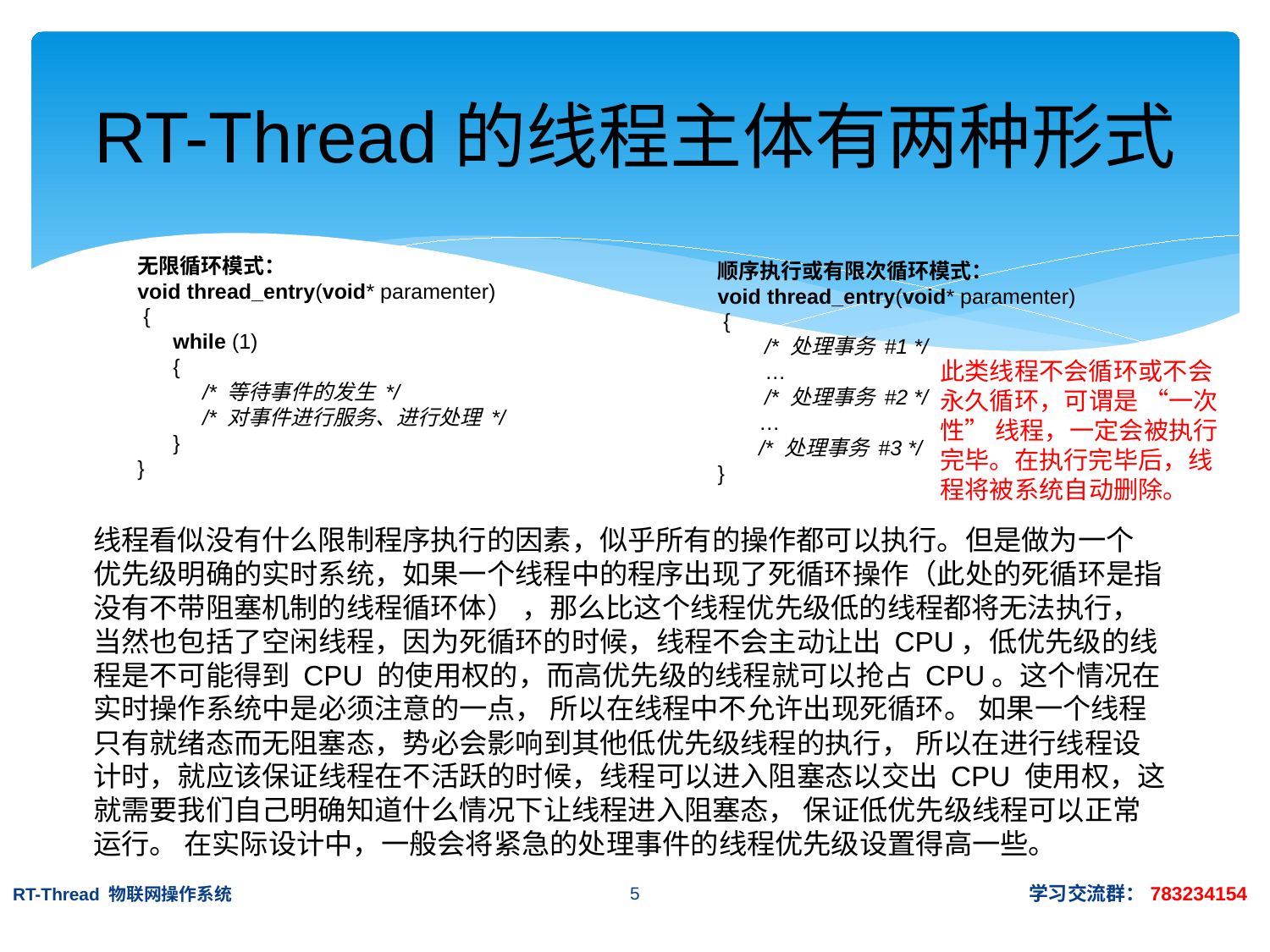

# RT-Thread的线程主体有两种形式
无限循环模式：
void thread_entry(void* paramenter)
 {
      while (1)
      {
           /* 等待事件的发生 */
           /* 对事件进行服务、进行处理 */
      }
}

顺序执行或有限次循环模式：
void thread_entry(void* paramenter)
 {
        /* 处理事务 #1 */
        …
        /* 处理事务 #2 */
       …
       /* 处理事务 #3 */
}
此类线程不会循环或不会永久循环，可谓是 “一次性” 线程，一定会被执行完毕。在执行完毕后，线程将被系统自动删除。
线程看似没有什么限制程序执行的因素，似乎所有的操作都可以执行。但是做为一个
优先级明确的实时系统，如果一个线程中的程序出现了死循环操作（此处的死循环是指没有不带阻塞机制的线程循环体） ，那么比这个线程优先级低的线程都将无法执行，当然也包括了空闲线程，因为死循环的时候，线程不会主动让出 CPU，低优先级的线程是不可能得到 CPU 的使用权的，而高优先级的线程就可以抢占 CPU。这个情况在实时操作系统中是必须注意的一点， 所以在线程中不允许出现死循环。 如果一个线程只有就绪态而无阻塞态，势必会影响到其他低优先级线程的执行， 所以在进行线程设计时，就应该保证线程在不活跃的时候，线程可以进入阻塞态以交出 CPU 使用权，这就需要我们自己明确知道什么情况下让线程进入阻塞态， 保证低优先级线程可以正常运行。 在实际设计中，一般会将紧急的处理事件的线程优先级设置得高一些。
5
RT-Thread 物联网操作系统							学习交流群：783234154